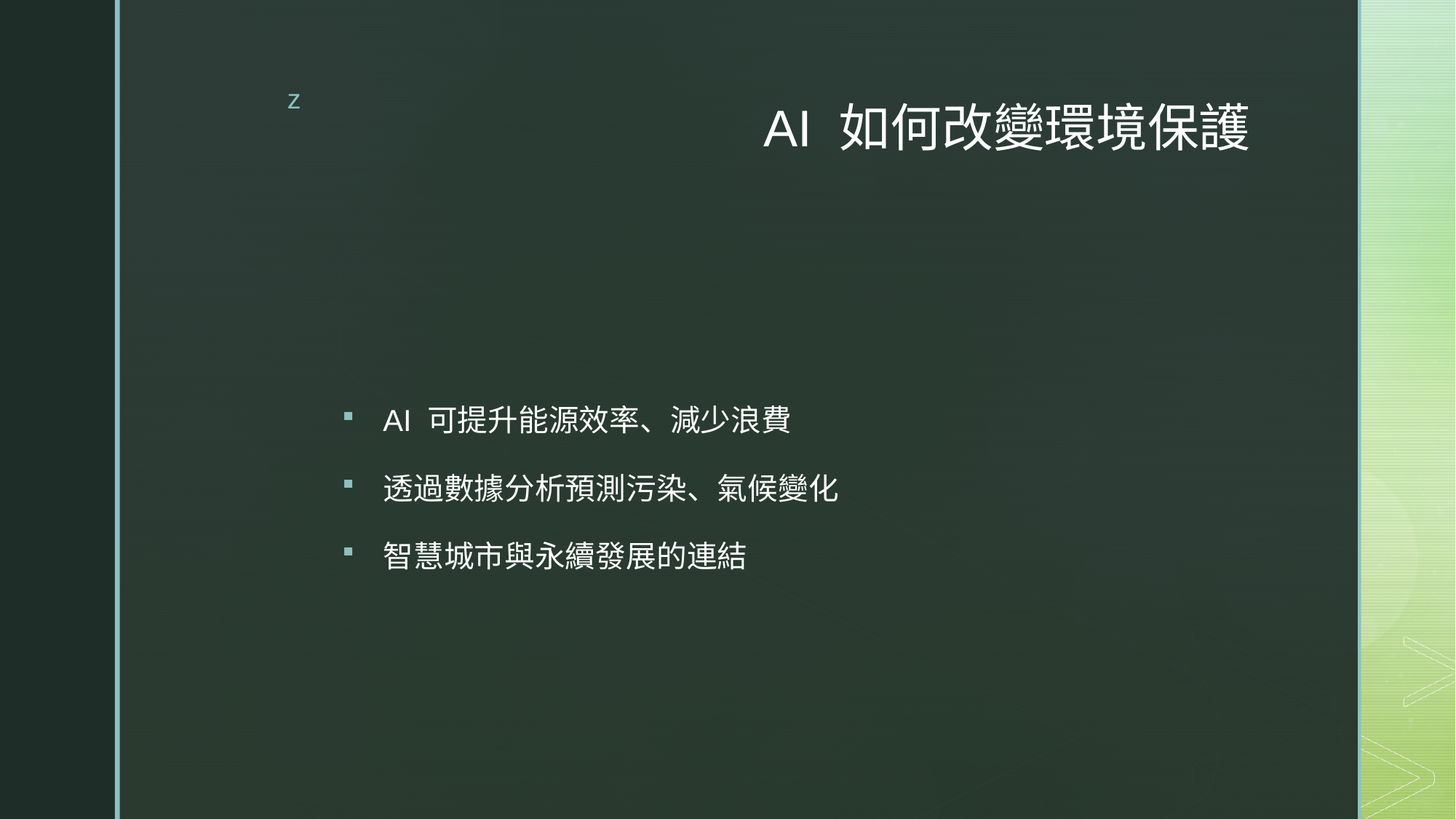

# AI 如何改變環境保護
AI 可提升能源效率、減少浪費
透過數據分析預測污染、氣候變化
智慧城市與永續發展的連結